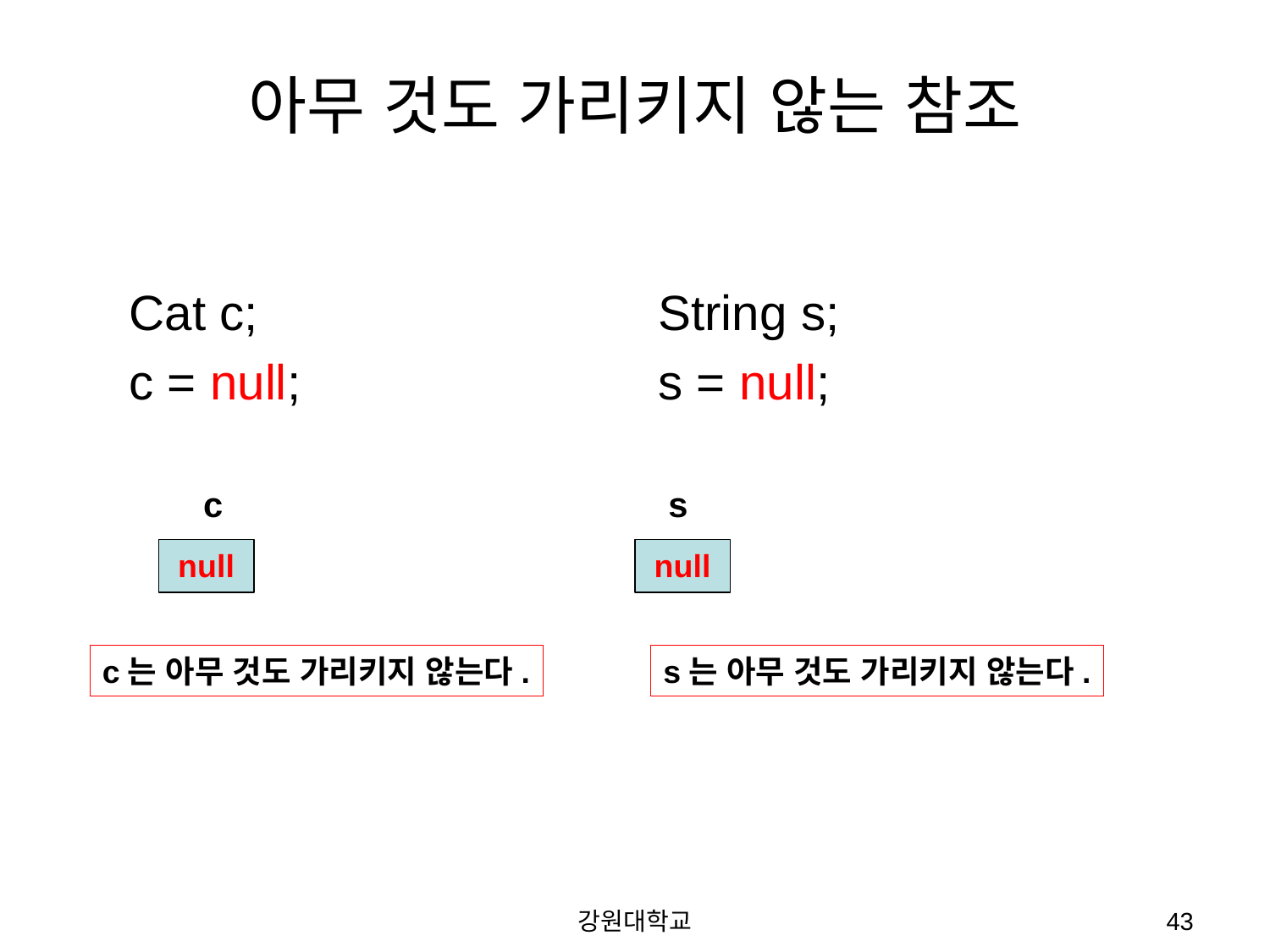

# 아무 것도 가리키지 않는 참조
Cat c;
c = null;
String s;
s = null;
c
s
null
null
c는 아무 것도 가리키지 않는다.
s는 아무 것도 가리키지 않는다.
강원대학교
43